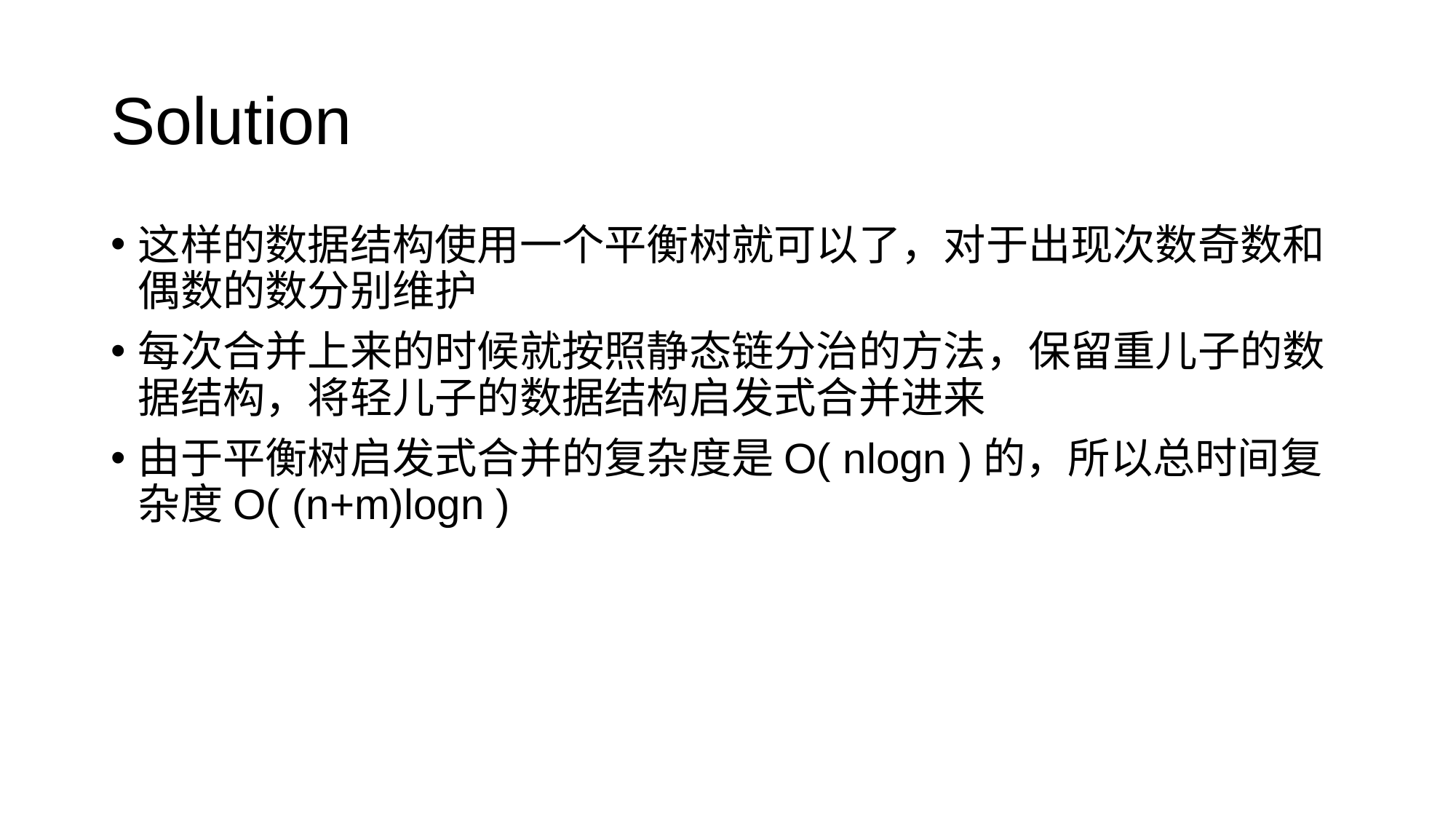

# Solution
这样的数据结构使用一个平衡树就可以了，对于出现次数奇数和偶数的数分别维护
每次合并上来的时候就按照静态链分治的方法，保留重儿子的数据结构，将轻儿子的数据结构启发式合并进来
由于平衡树启发式合并的复杂度是O( nlogn )的，所以总时间复杂度O( (n+m)logn )